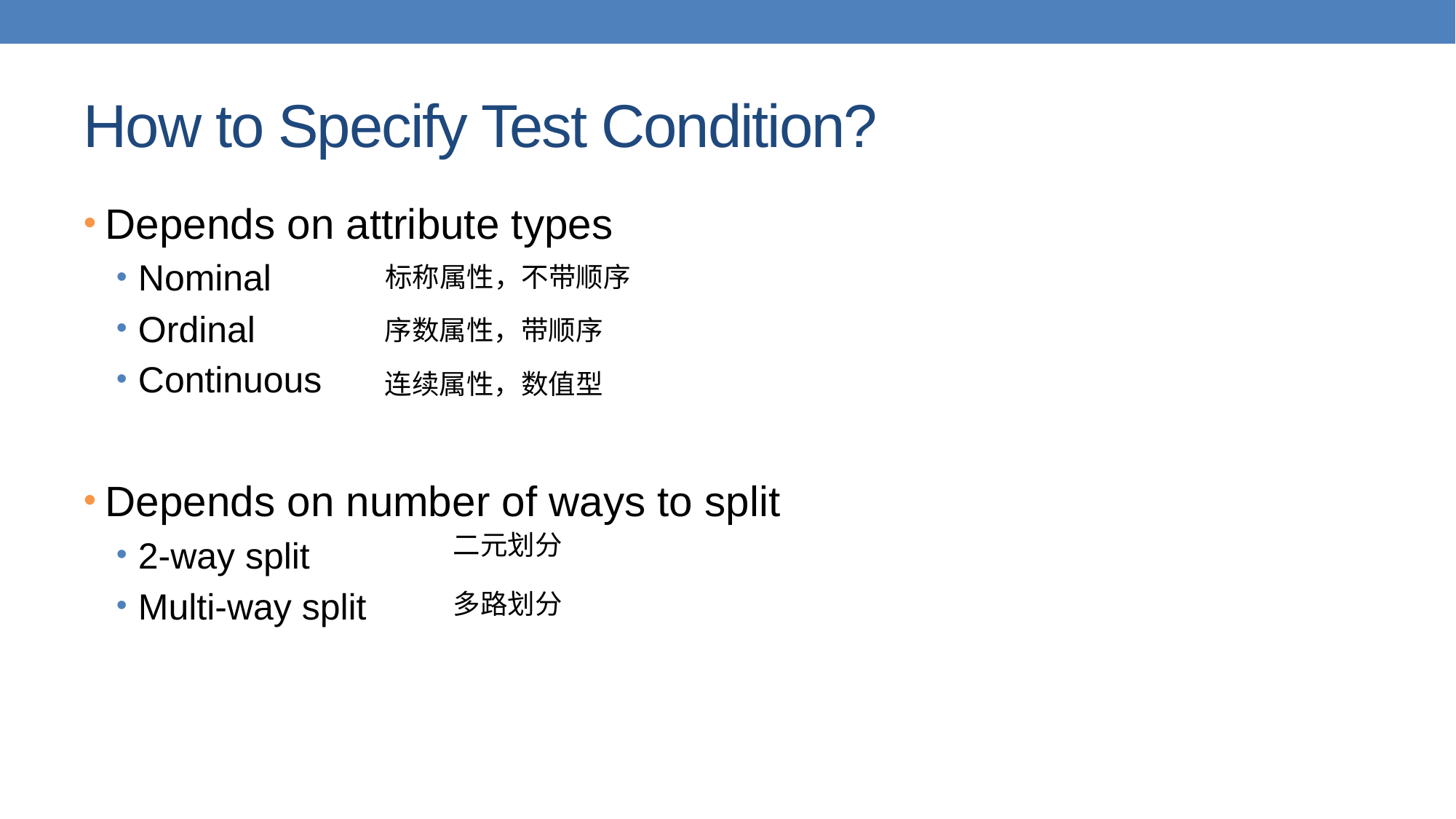

# How to Specify Test Condition?
Depends on attribute types
Nominal
Ordinal
Continuous

Depends on number of ways to split
2-way split
Multi-way split
标称属性，不带顺序
序数属性，带顺序
连续属性，数值型
二元划分
多路划分